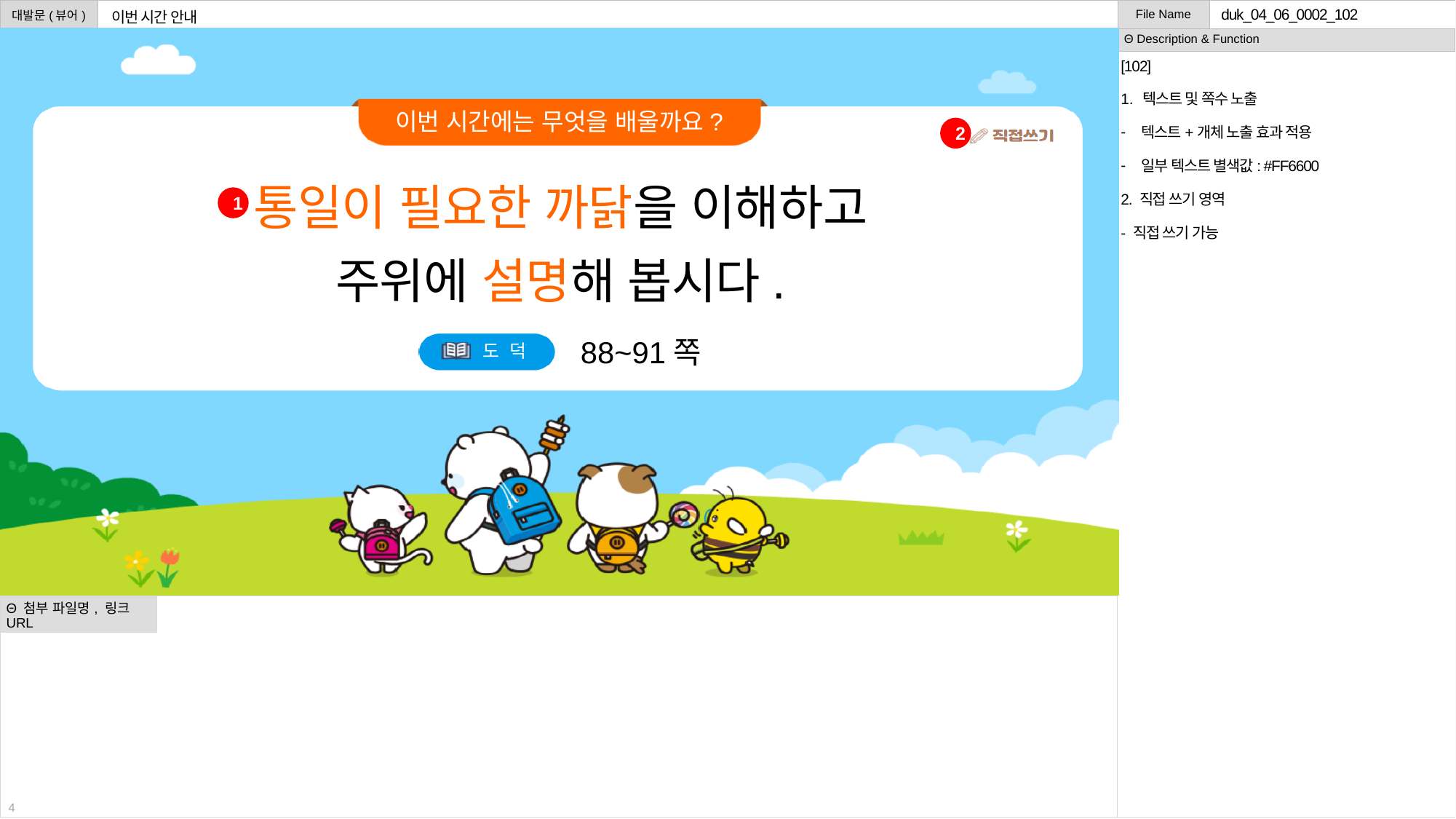

duk_04_06_0002_102
이번 시간 안내

[102]
텍스트 및 쪽수 노출
텍스트+개체 노출 효과 적용
일부 텍스트 별색값: #FF6600
2. 직접 쓰기 영역
- 직접 쓰기 가능
2
통일이 필요한 까닭을 이해하고
주위에 설명해 봅시다.
1
88~91쪽